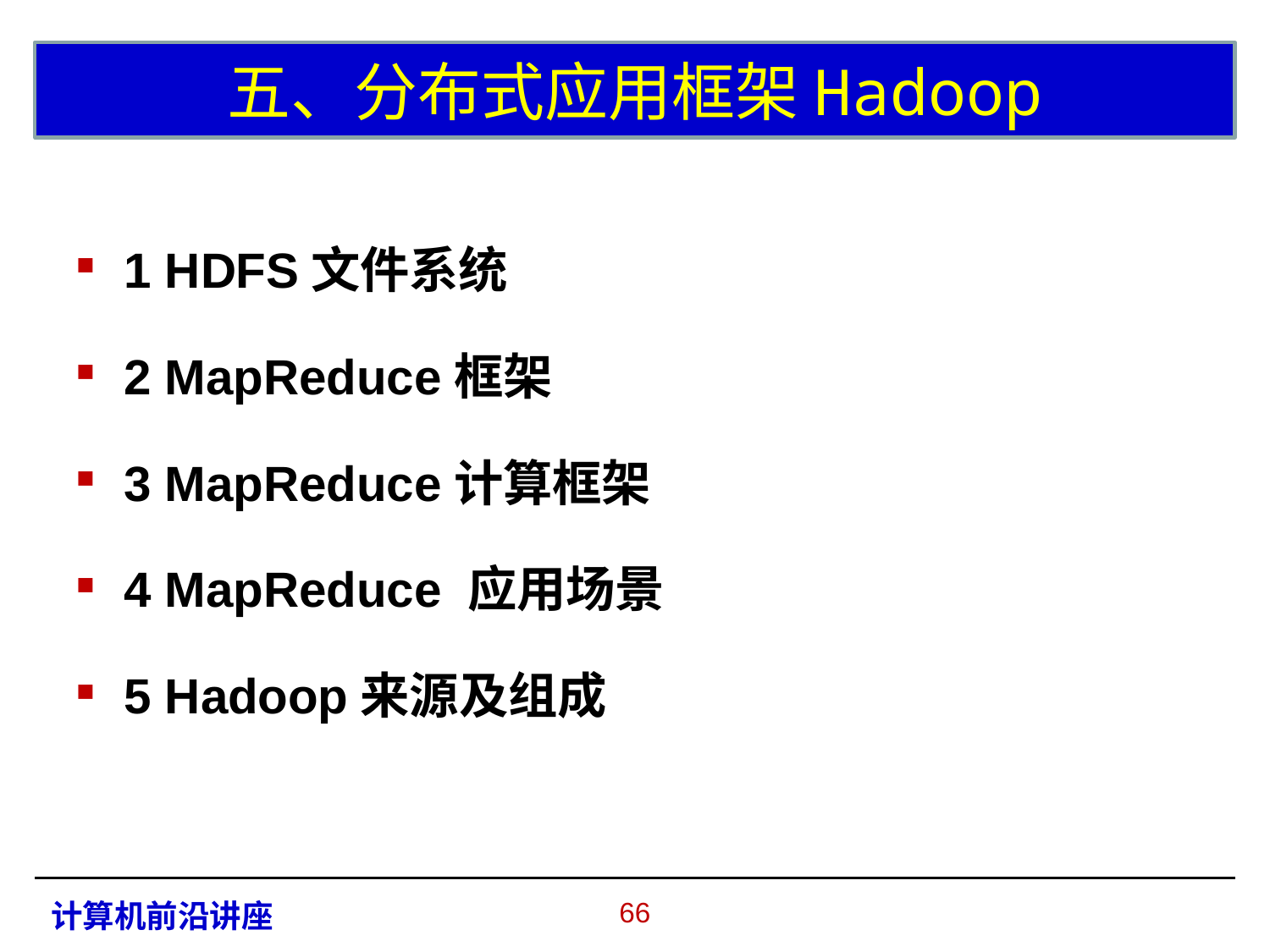

# 五、分布式应用框架Hadoop

1 HDFS文件系统

2 MapReduce框架

3 MapReduce计算框架

4 MapReduce 应用场景

5 Hadoop来源及组成

66